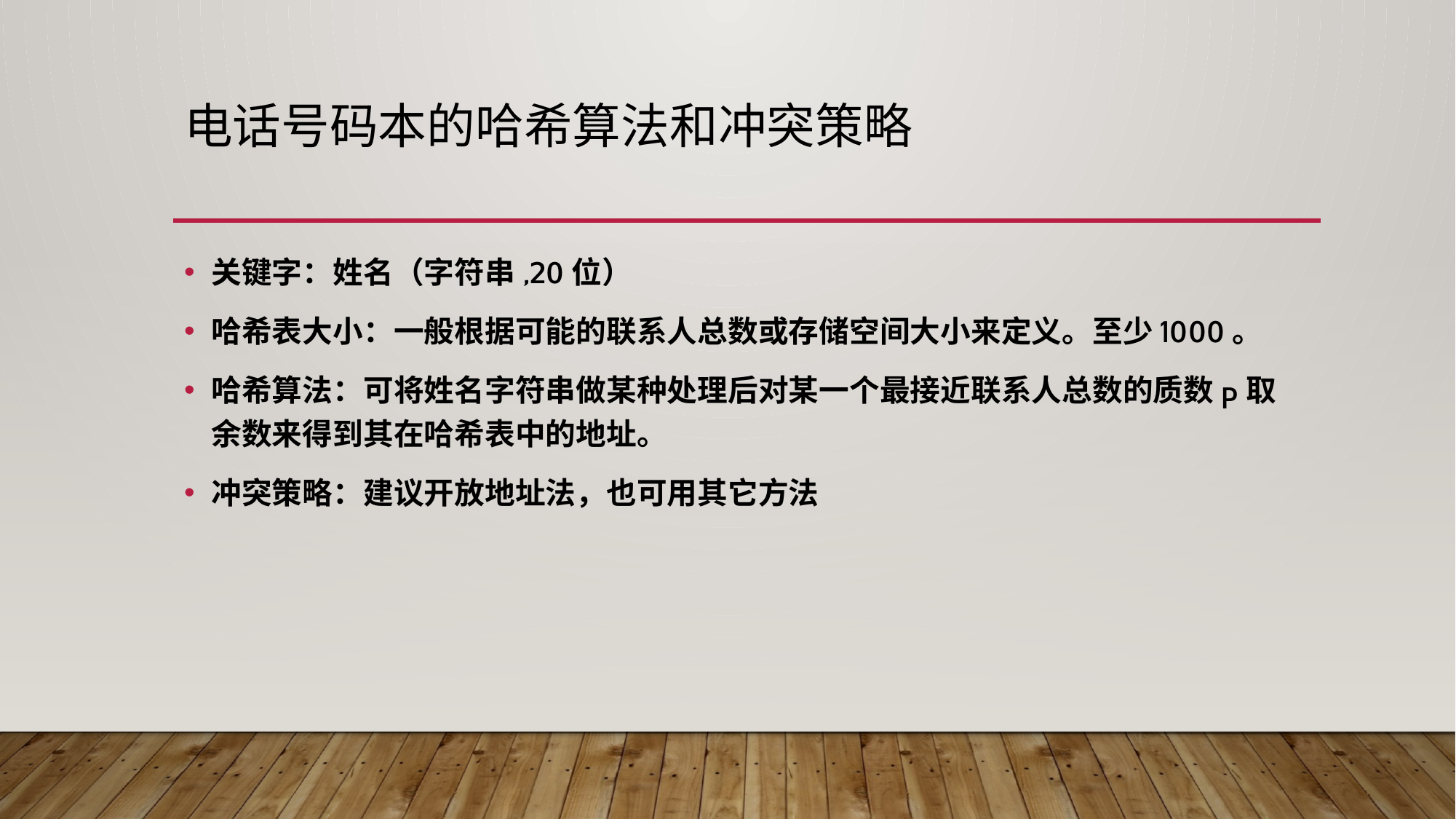

# 电话号码本的哈希算法和冲突策略
关键字：姓名（字符串,20位）
哈希表大小：一般根据可能的联系人总数或存储空间大小来定义。至少1000。
哈希算法：可将姓名字符串做某种处理后对某一个最接近联系人总数的质数p取余数来得到其在哈希表中的地址。
冲突策略：建议开放地址法，也可用其它方法